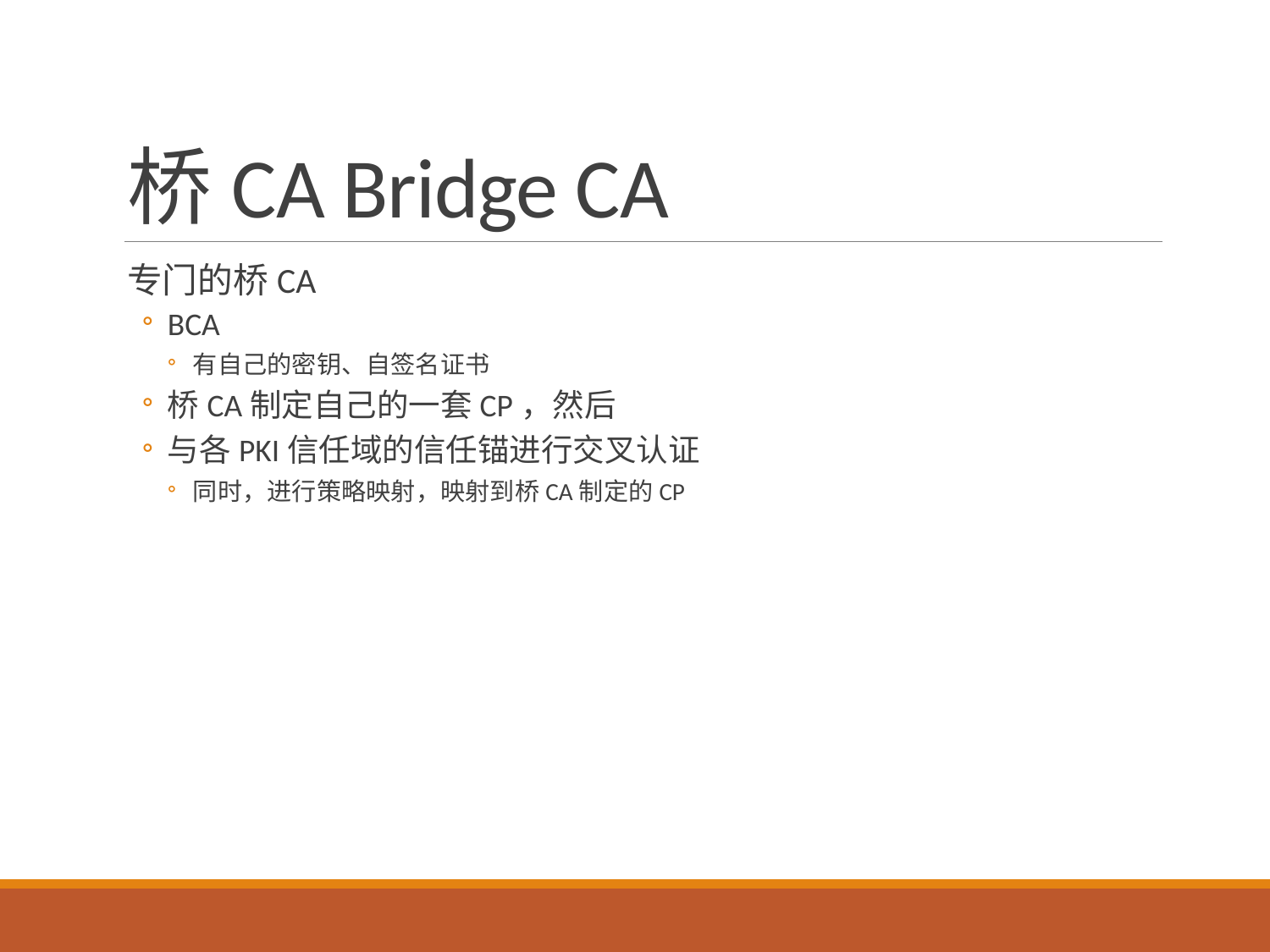

# 桥CA Bridge CA
专门的桥CA
BCA
有自己的密钥、自签名证书
桥CA制定自己的一套CP，然后
与各PKI信任域的信任锚进行交叉认证
同时，进行策略映射，映射到桥CA制定的CP
92